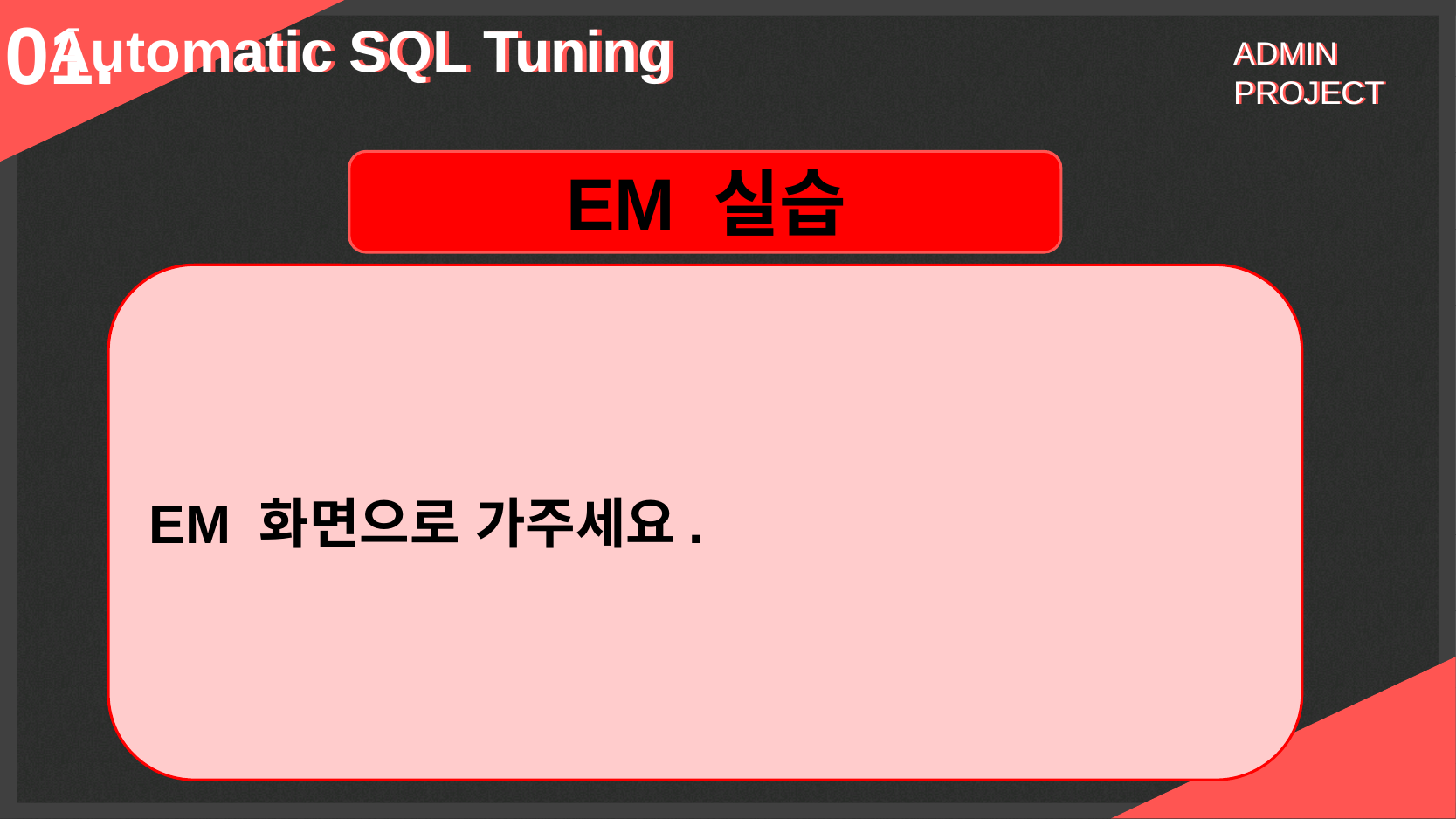

01.
Automatic SQL Tuning
Automatic SQL Tuning
ADMIN PROJECT
ADMIN PROJECT
EM 실습
EM 화면으로 가주세요.